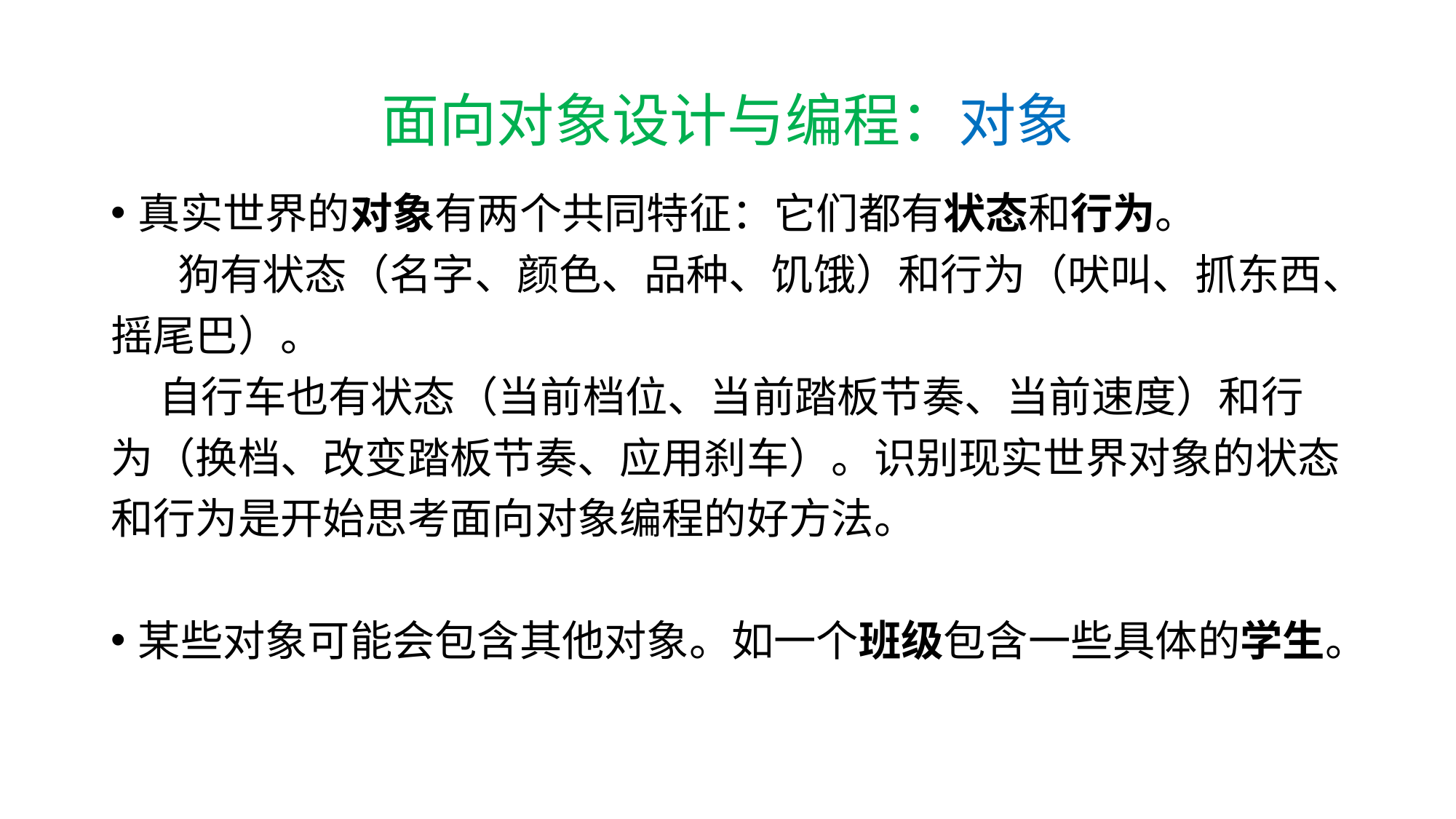

# 面向对象设计与编程：对象
真实世界的对象有两个共同特征：它们都有状态和行为。
      狗有状态（名字、颜色、品种、饥饿）和行为（吠叫、抓东西、摇尾巴）。
    自行车也有状态（当前档位、当前踏板节奏、当前速度）和行为（换档、改变踏板节奏、应用刹车）。识别现实世界对象的状态和行为是开始思考面向对象编程的好方法。

某些对象可能会包含其他对象。如一个班级包含一些具体的学生。